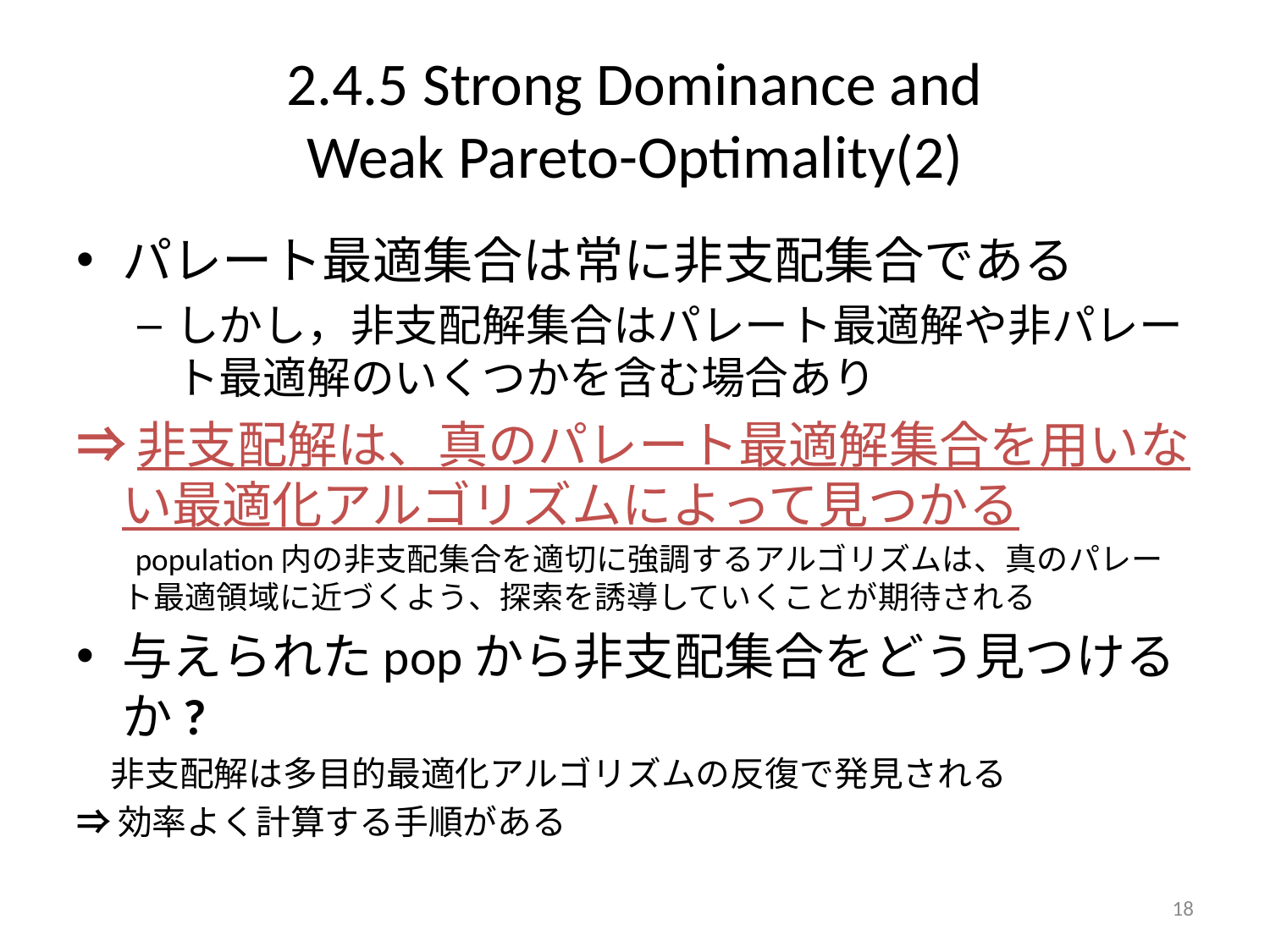

# 2.4.5 Strong Dominance and Weak Pareto-Optimality(2)
パレート最適集合は常に非支配集合である
しかし，非支配解集合はパレート最適解や非パレート最適解のいくつかを含む場合あり
⇒非支配解は、真のパレート最適解集合を用いない最適化アルゴリズムによって見つかる
　   population内の非支配集合を適切に強調するアルゴリズムは、真のパレート最適領域に近づくよう、探索を誘導していくことが期待される
与えられたpopから非支配集合をどう見つけるか?
　非支配解は多目的最適化アルゴリズムの反復で発見される
⇒効率よく計算する手順がある
18